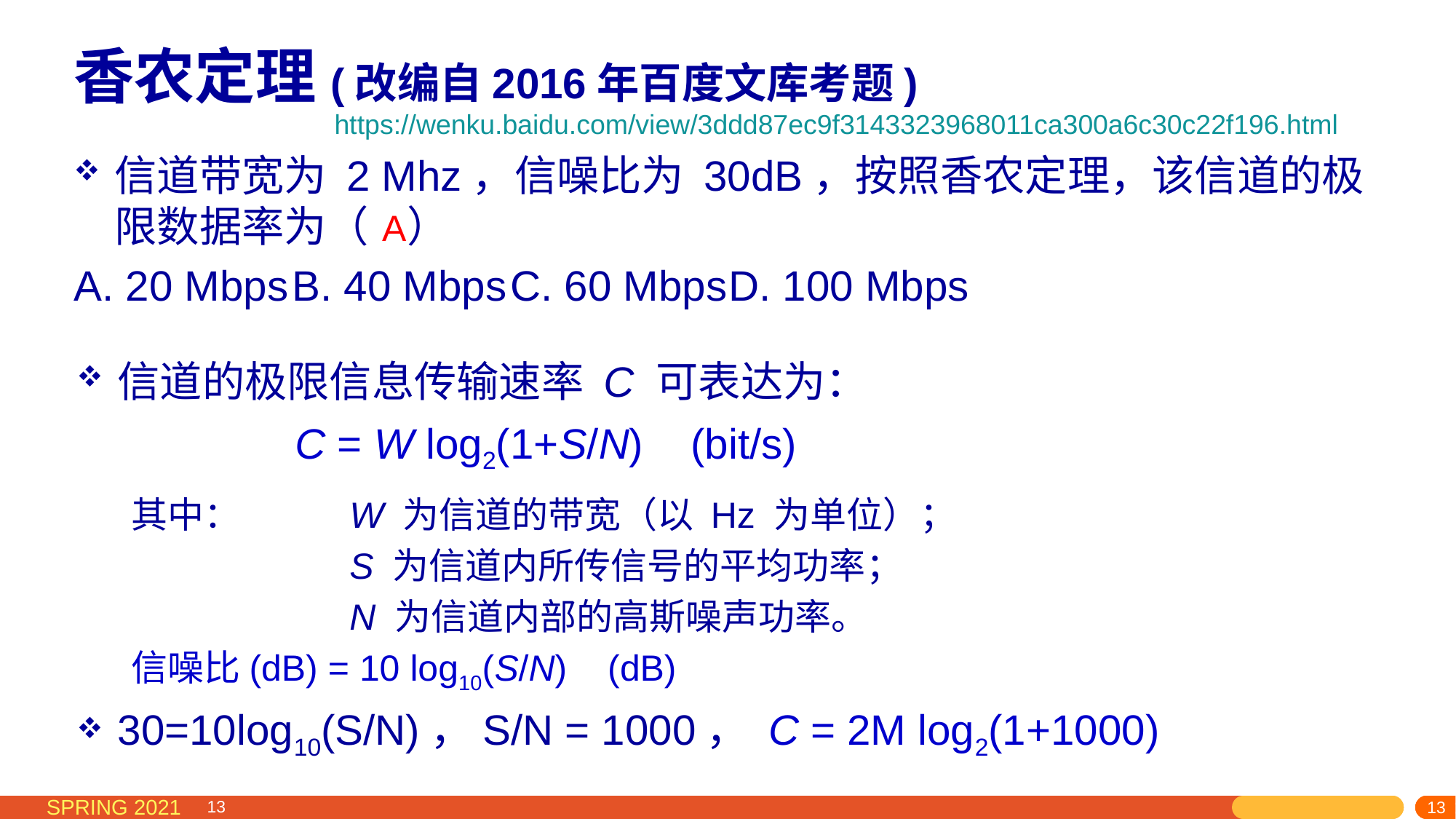

# 香农定理(改编自2016年百度文库考题)
https://wenku.baidu.com/view/3ddd87ec9f3143323968011ca300a6c30c22f196.html
信道带宽为 2 Mhz，信噪比为 30dB，按照香农定理，该信道的极限数据率为（    ）
A. 20 Mbps	B. 40 Mbps	C. 60 Mbps	D. 100 Mbps
A
信道的极限信息传输速率 C 可表达为：
		C = W log2(1+S/N)    (bit/s)
其中：	W 为信道的带宽（以 Hz 为单位）；
		S 为信道内所传信号的平均功率；
		N 为信道内部的高斯噪声功率。
信噪比(dB) = 10 log10(S/N)    (dB)
30=10log10(S/N)，S/N = 1000， C = 2M log2(1+1000)